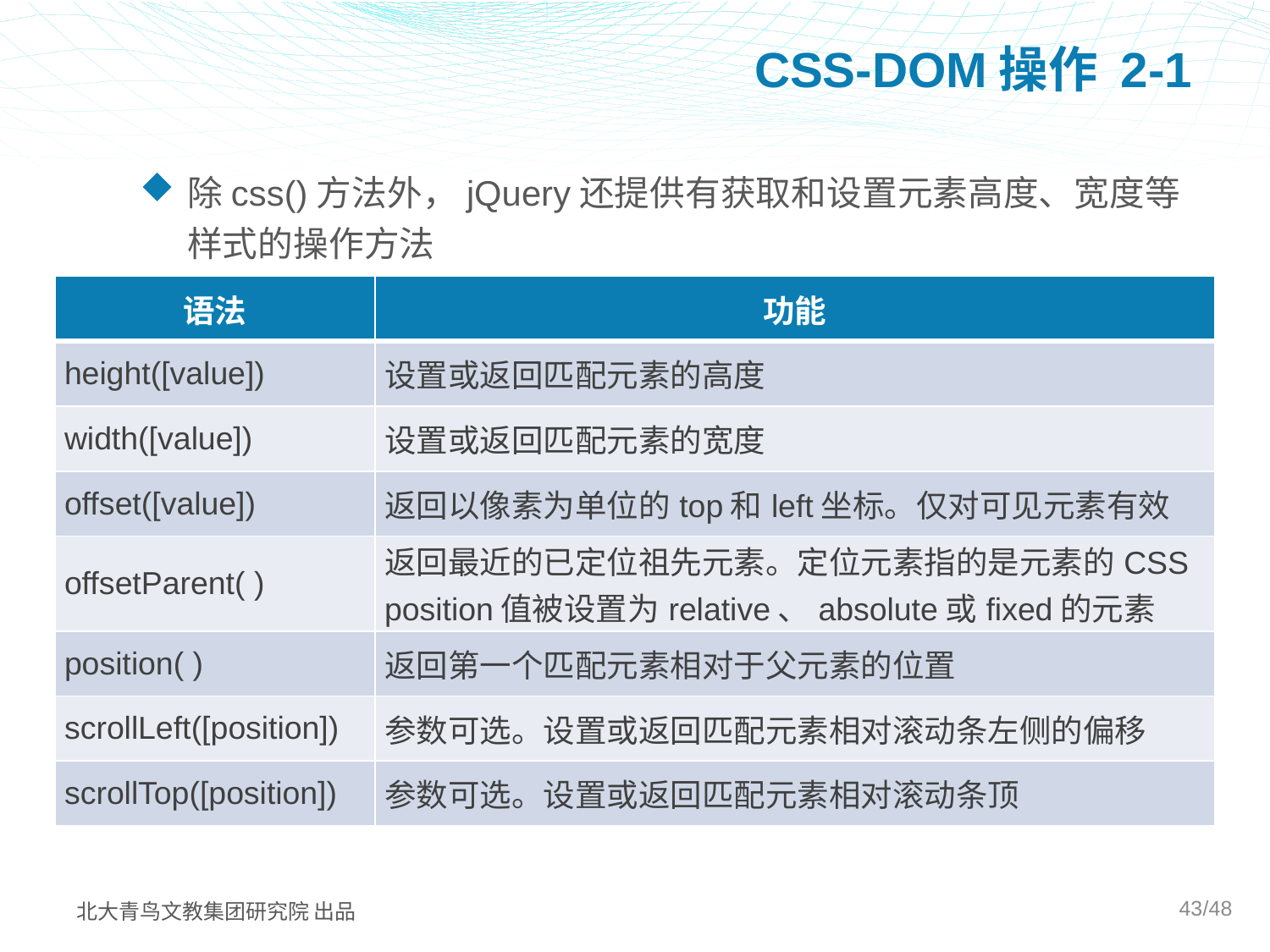

# CSS-DOM操作 2-1
除css()方法外，jQuery还提供有获取和设置元素高度、宽度等样式的操作方法

| 语法 | 功能 |
| --- | --- |
| height([value]) | 设置或返回匹配元素的高度 |
| width([value]) | 设置或返回匹配元素的宽度 |
| offset([value]) | 返回以像素为单位的top和left坐标。仅对可见元素有效 |
| offsetParent( ) | 返回最近的已定位祖先元素。定位元素指的是元素的CSS position值被设置为relative、absolute或fixed的元素 |
| position( ) | 返回第一个匹配元素相对于父元素的位置 |
| scrollLeft([position]) | 参数可选。设置或返回匹配元素相对滚动条左侧的偏移 |
| scrollTop([position]) | 参数可选。设置或返回匹配元素相对滚动条顶 |
43/48